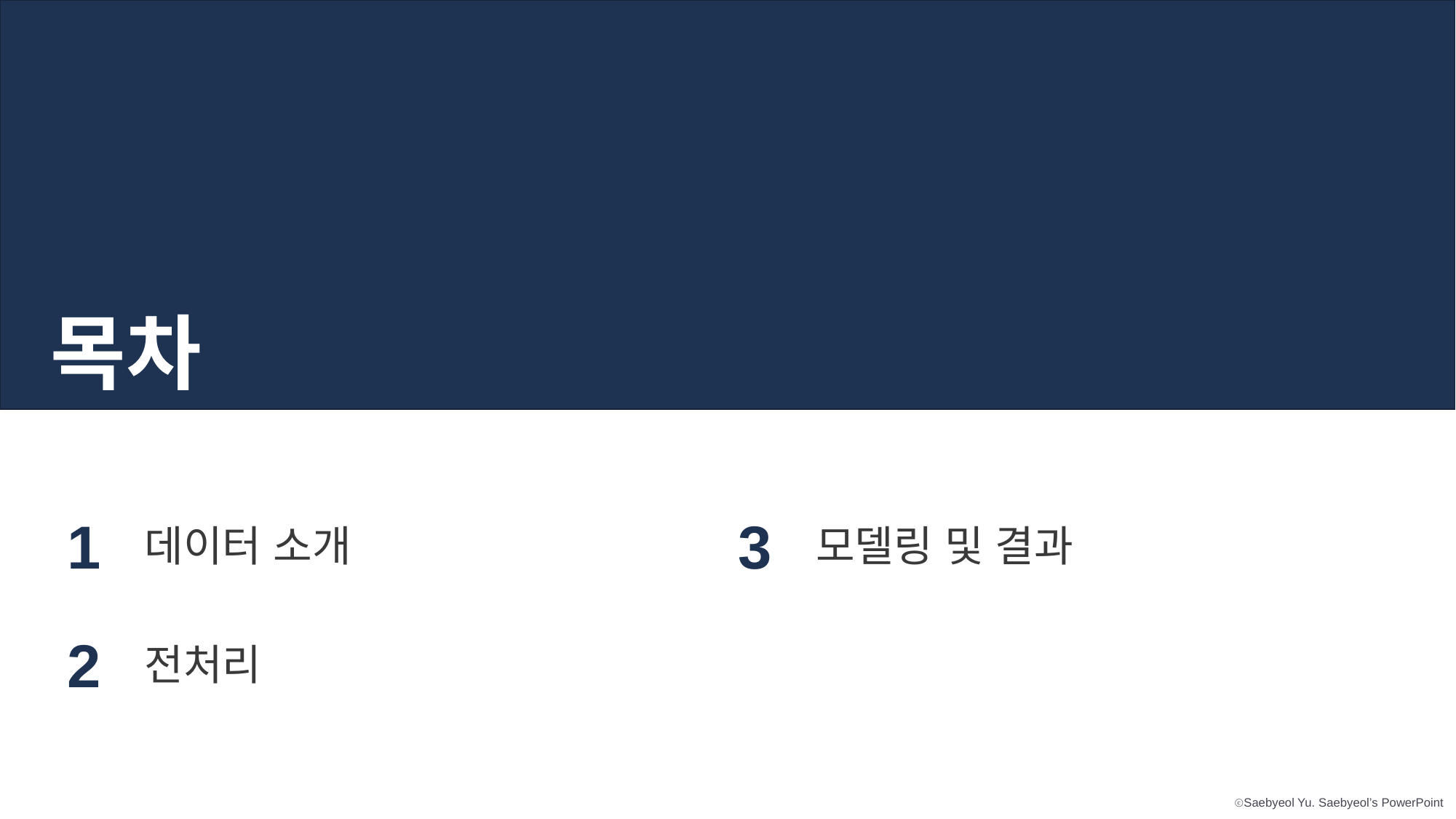

목차
1
데이터 소개
3
모델링 및 결과
2
전처리